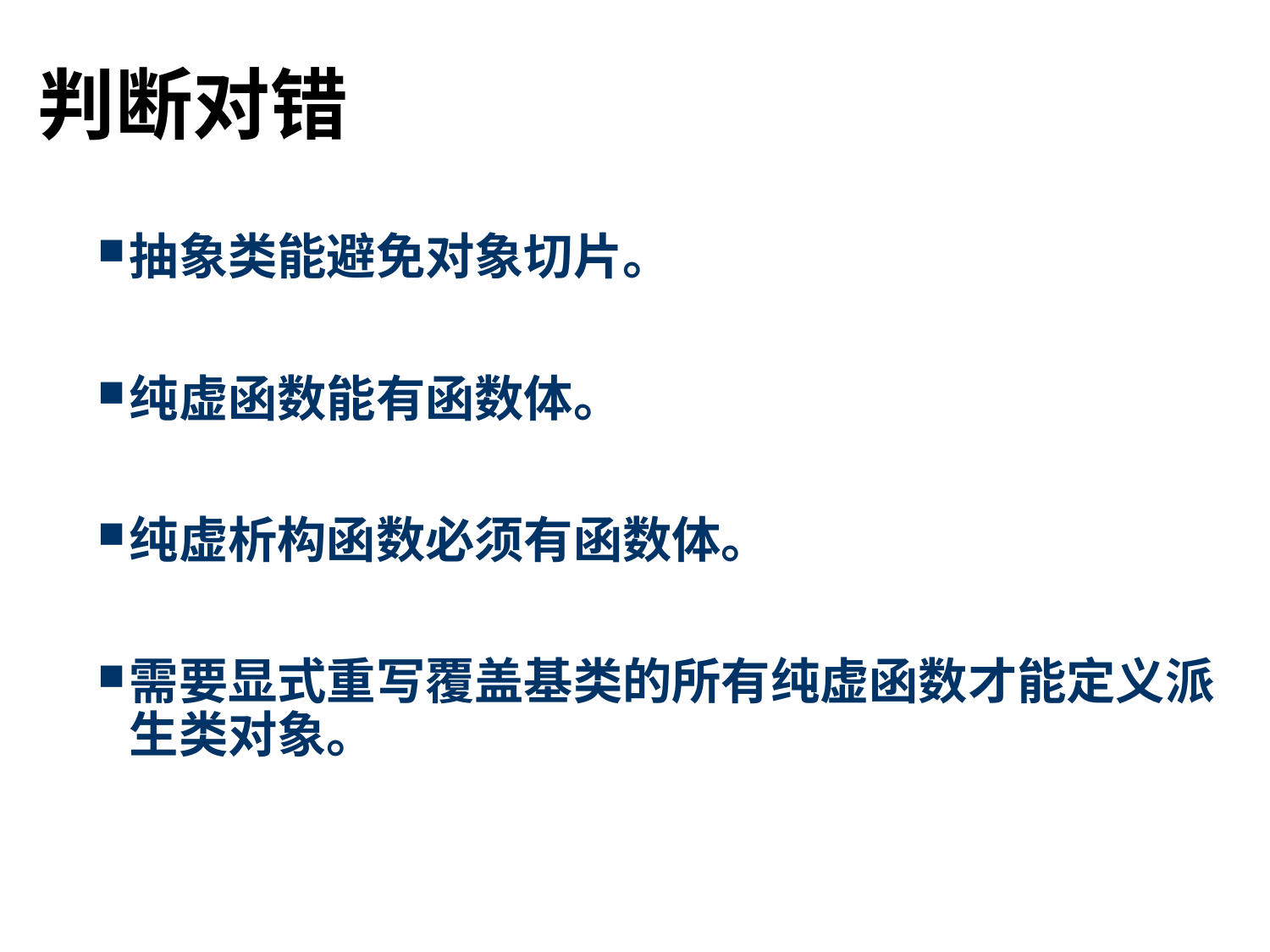

# 判断对错
抽象类能避免对象切片。

纯虚函数能有函数体。

纯虚析构函数必须有函数体。

需要显式重写覆盖基类的所有纯虚函数才能定义派生类对象。